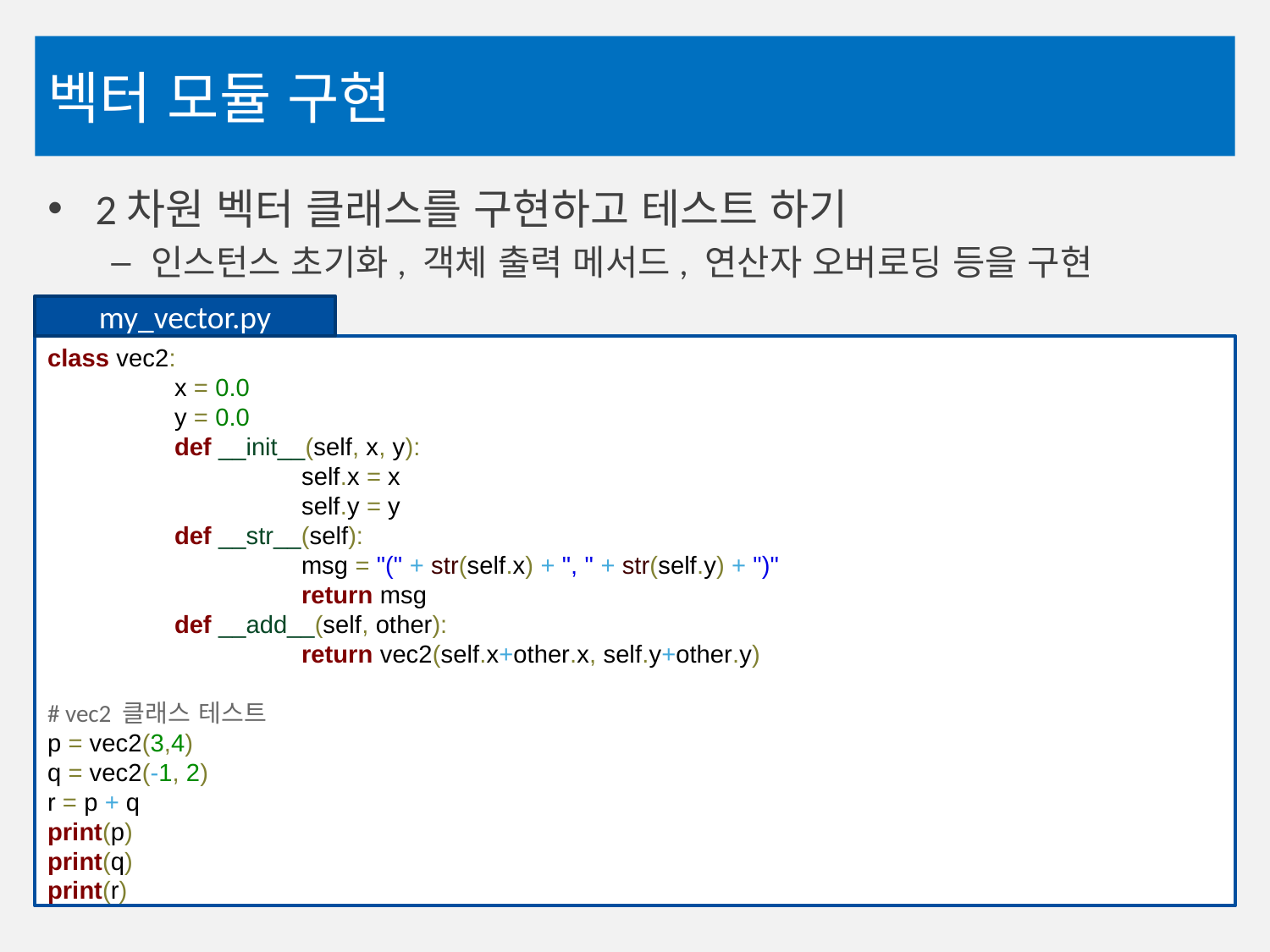

# 벡터 모듈 구현
2차원 벡터 클래스를 구현하고 테스트 하기
인스턴스 초기화, 객체 출력 메서드, 연산자 오버로딩 등을 구현
my_vector.py
class vec2:
	x = 0.0
	y = 0.0
	def __init__(self, x, y):
		self.x = x
		self.y = y
	def __str__(self):
		msg = "(" + str(self.x) + ", " + str(self.y) + ")"
		return msg
	def __add__(self, other):
		return vec2(self.x+other.x, self.y+other.y)

# vec2 클래스 테스트
p = vec2(3,4)
q = vec2(-1, 2)
r = p + q
print(p)
print(q)
print(r)